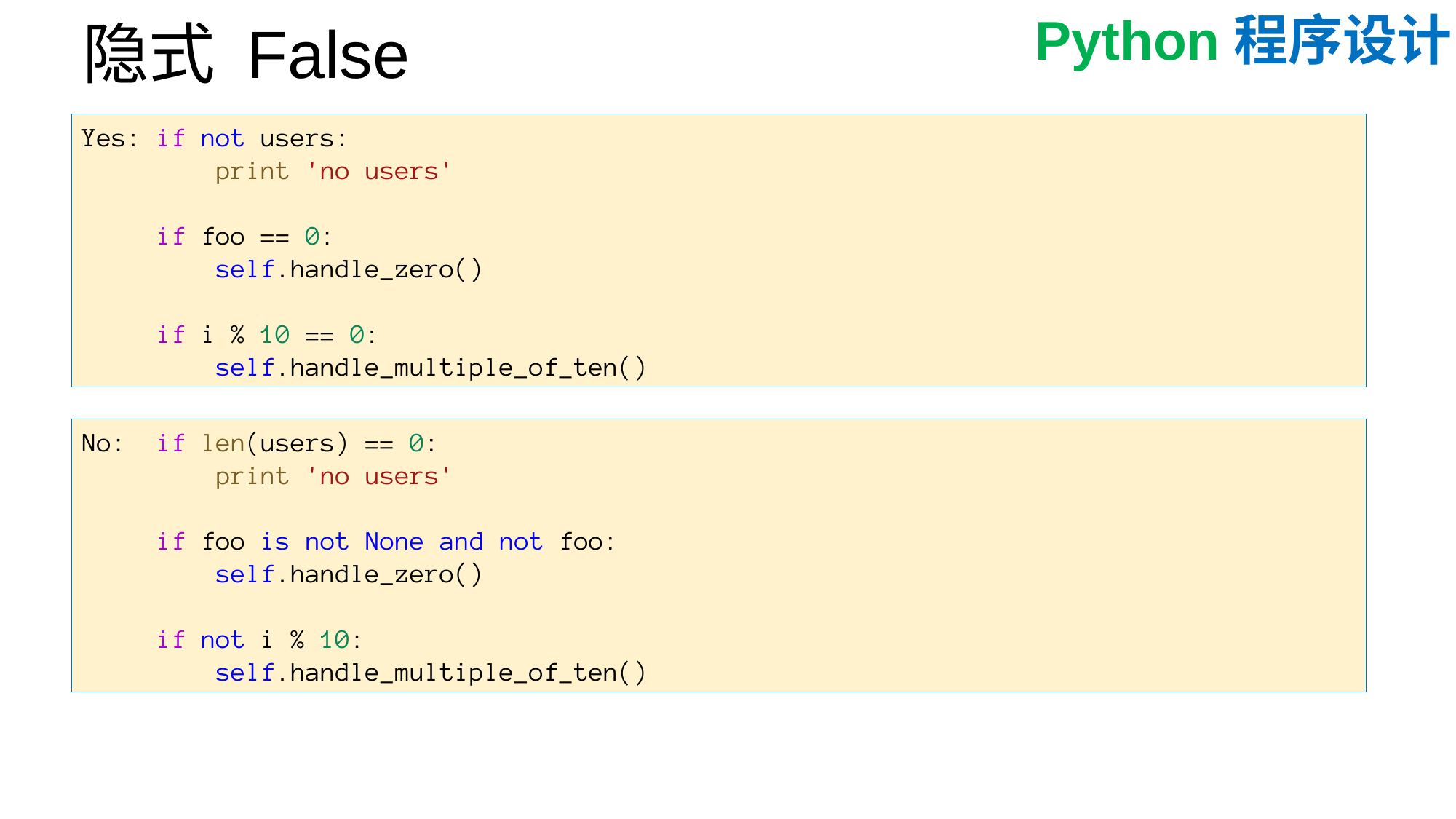

# 隐式 False
Yes: if not users:
         print 'no users'
     if foo == 0:
         self.handle_zero()
     if i % 10 == 0:
         self.handle_multiple_of_ten()
No:  if len(users) == 0:
         print 'no users'
     if foo is not None and not foo:
         self.handle_zero()
     if not i % 10:
         self.handle_multiple_of_ten()
19